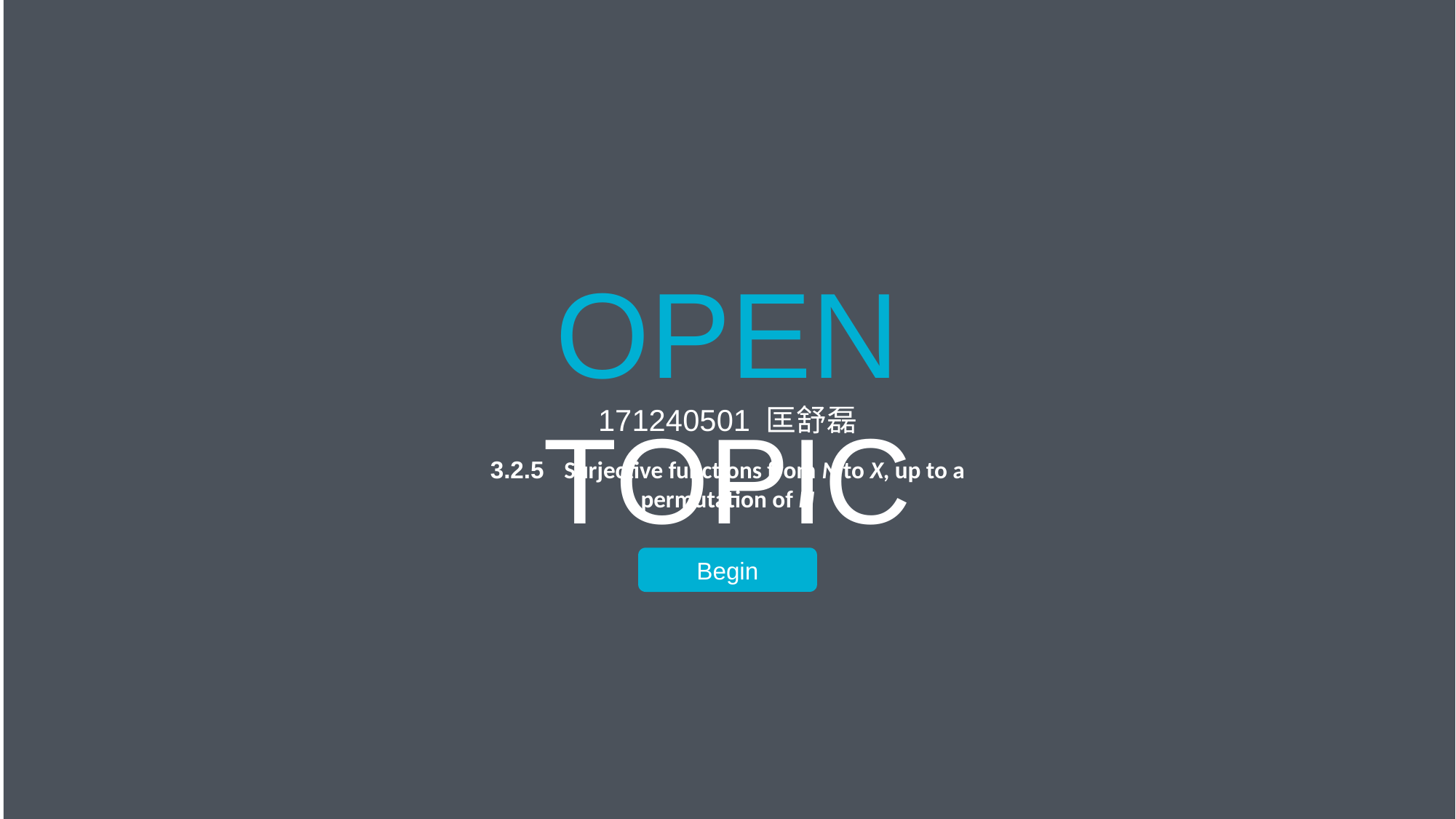

OPEN TOPIC
171240501 匡舒磊
3.2.5   Surjective functions from N to X, up to a permutation of N
Begin